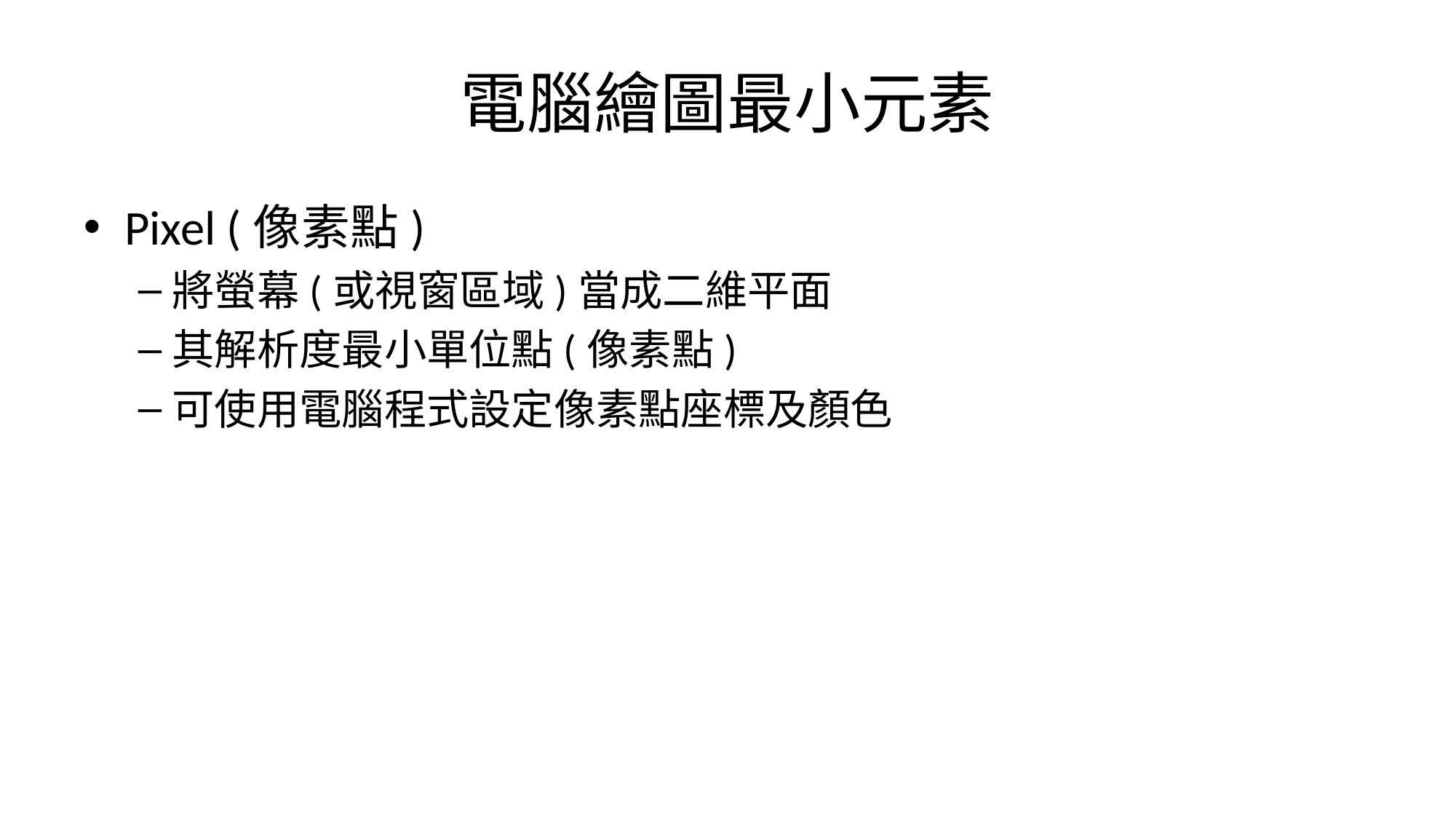

# 電腦繪圖最小元素
Pixel (像素點)
將螢幕(或視窗區域)當成二維平面
其解析度最小單位點(像素點)
可使用電腦程式設定像素點座標及顏色